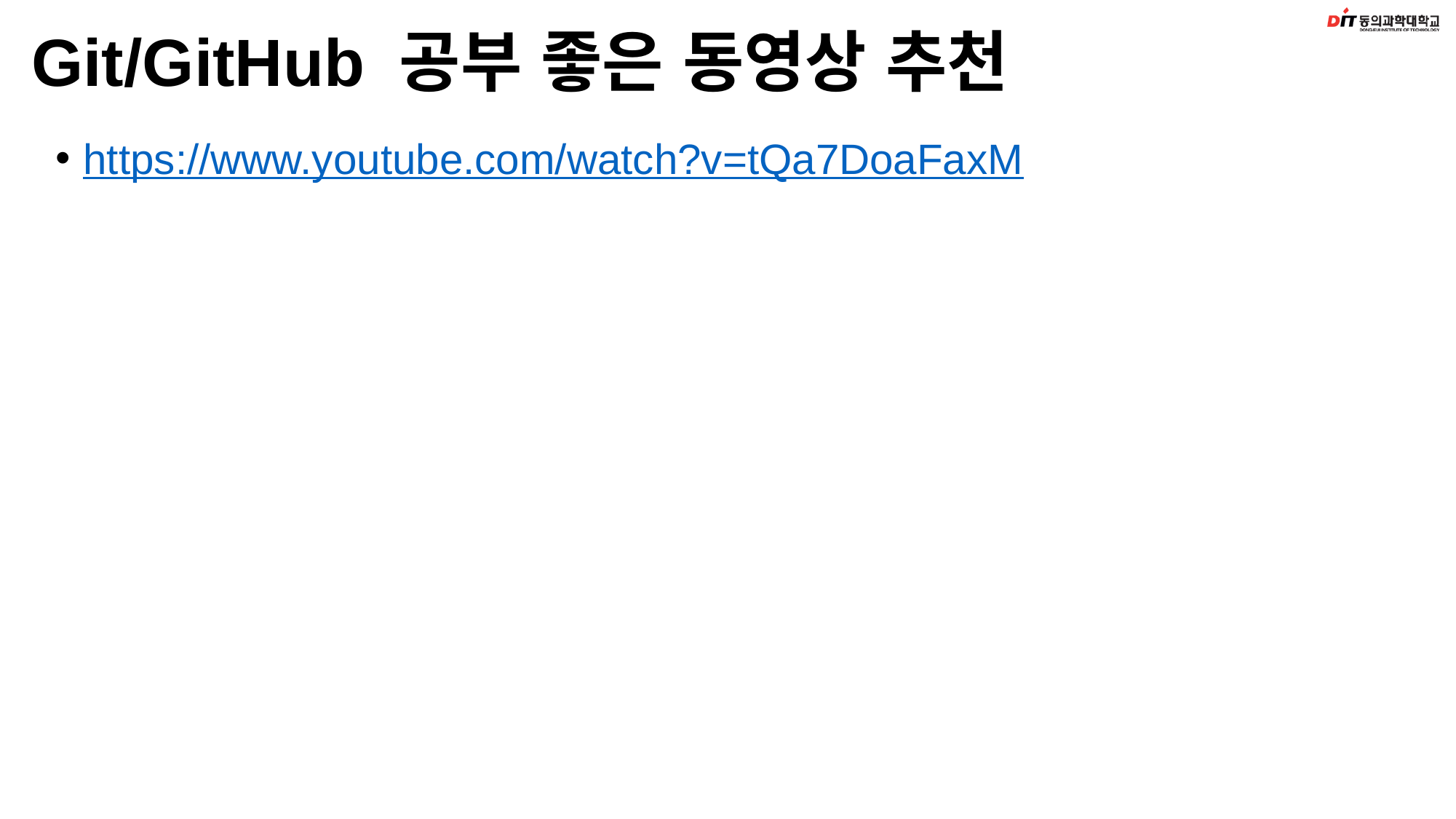

# Git/GitHub 공부 좋은 동영상 추천
https://www.youtube.com/watch?v=tQa7DoaFaxM